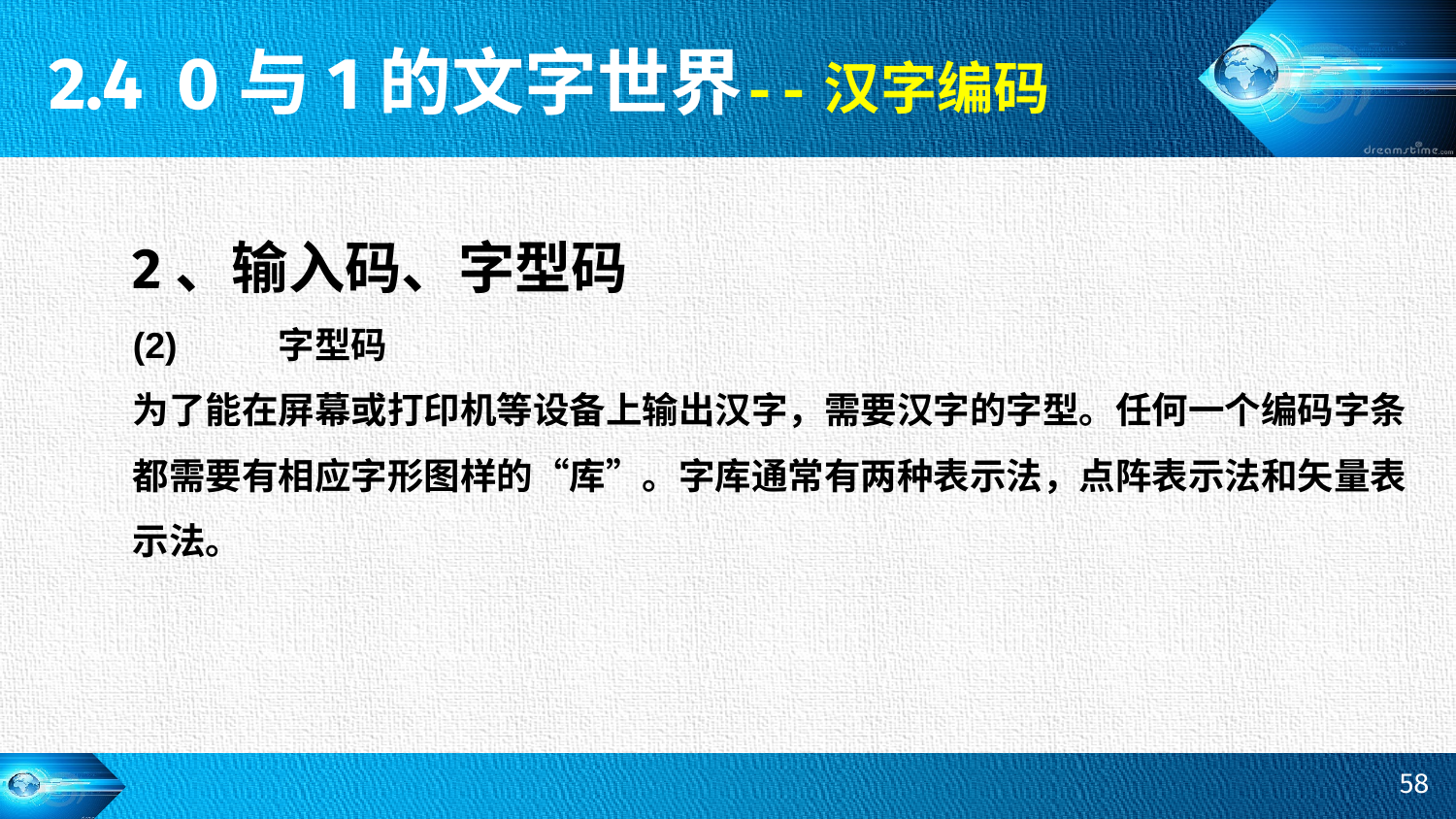

2.4  0与1的文字世界
--汉字编码
2、输入码、字型码
(2)	字型码
为了能在屏幕或打印机等设备上输出汉字，需要汉字的字型。任何一个编码字条都需要有相应字形图样的“库”。字库通常有两种表示法，点阵表示法和矢量表示法。

58